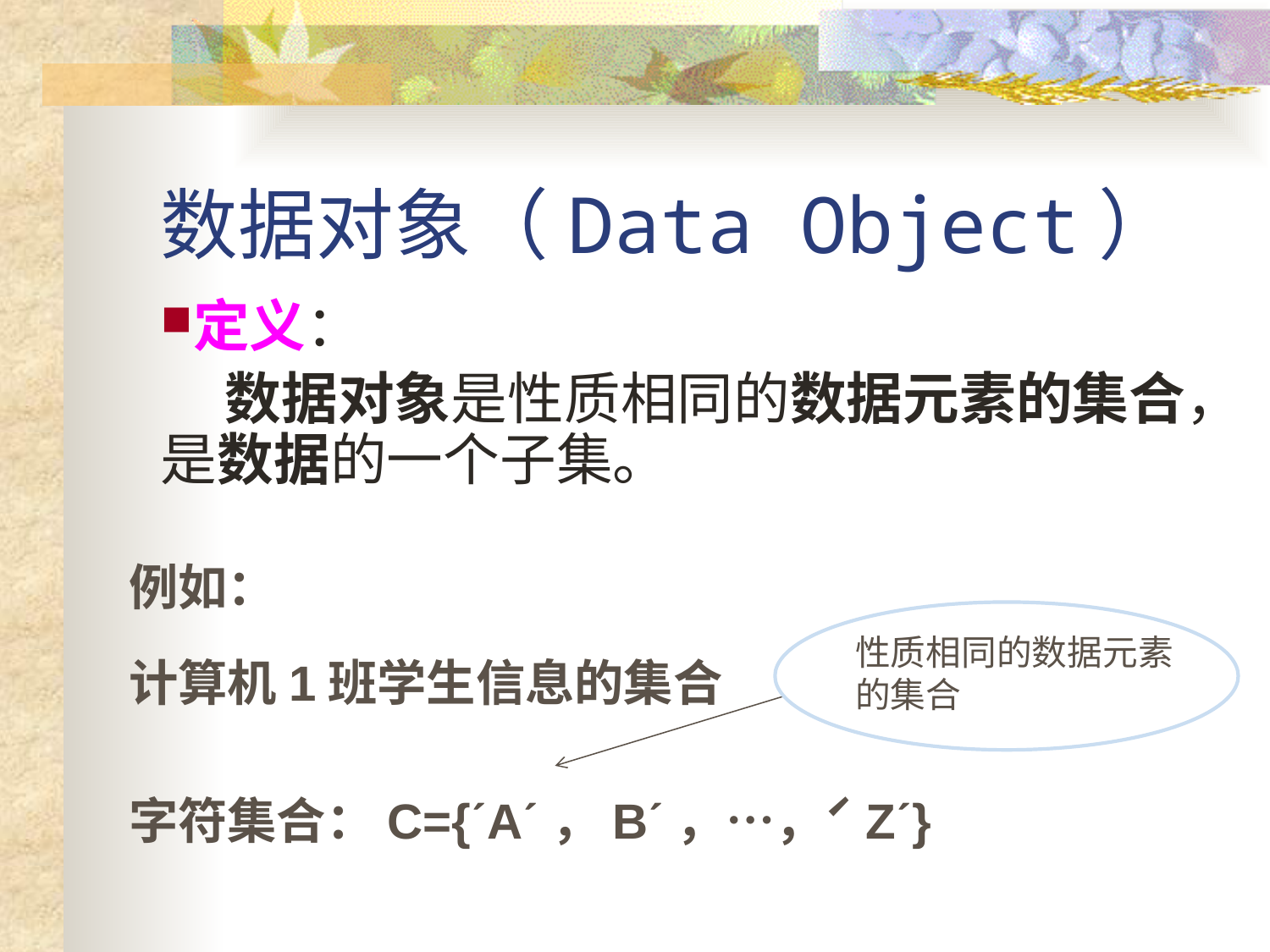

# 数据对象（Data Object）
定义：
    数据对象是性质相同的数据元素的集合，是数据的一个子集。
例如：
性质相同的数据元素
的集合
计算机1班学生信息的集合

字符集合：C={ˊAˊ，Bˊ，…，ˊZˊ}